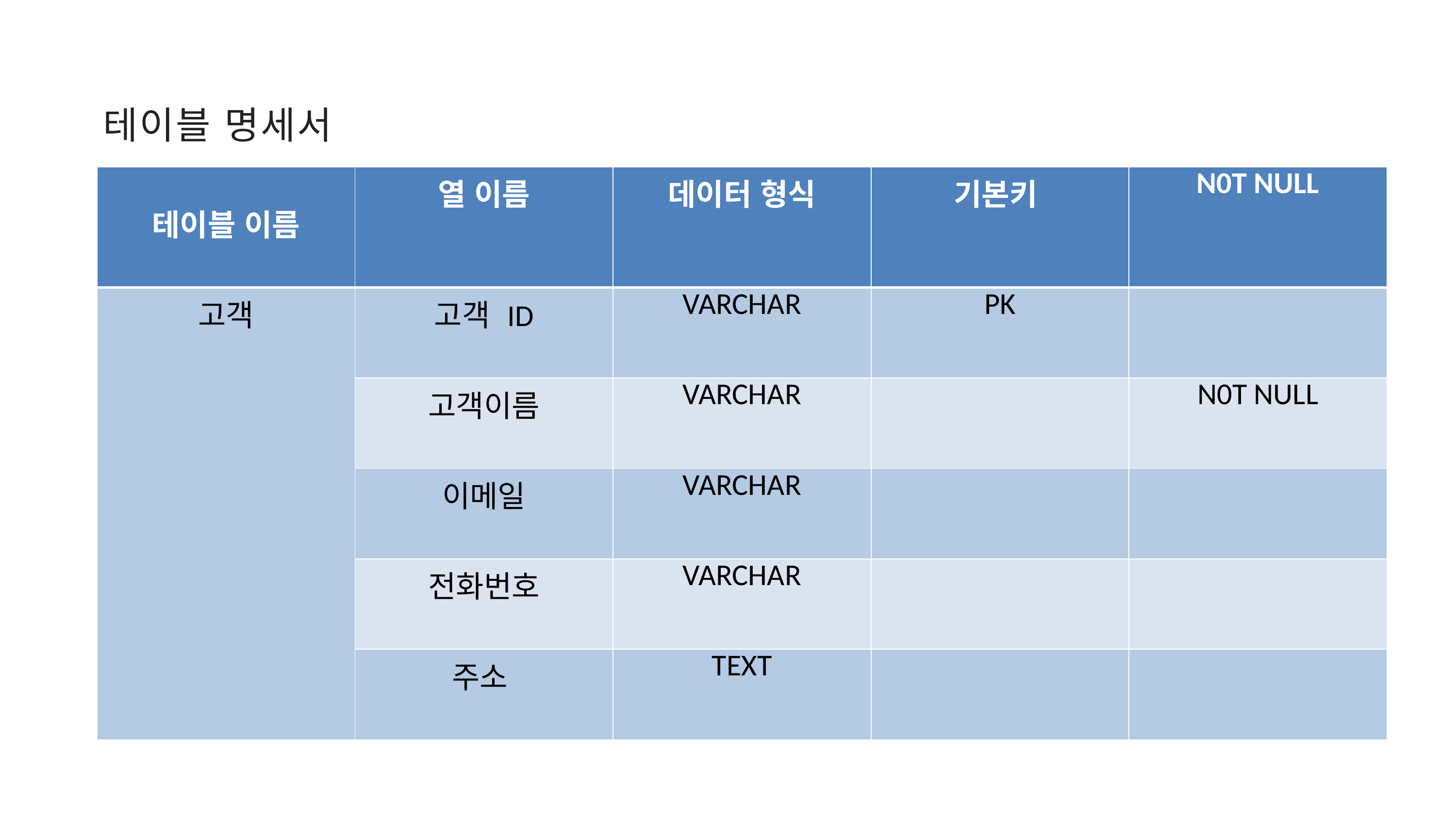

테이블 명세서
| 테이블 이름 | 열 이름 | 데이터 형식 | 기본키 | N0T NULL |
| --- | --- | --- | --- | --- |
| 고객 | 고객 ID | VARCHAR | PK |  |
|  | 고객이름 | VARCHAR |  | N0T NULL |
|  | 이메일 | VARCHAR |  |  |
|  | 전화번호 | VARCHAR |  |  |
|  | 주소 | TEXT |  |  |